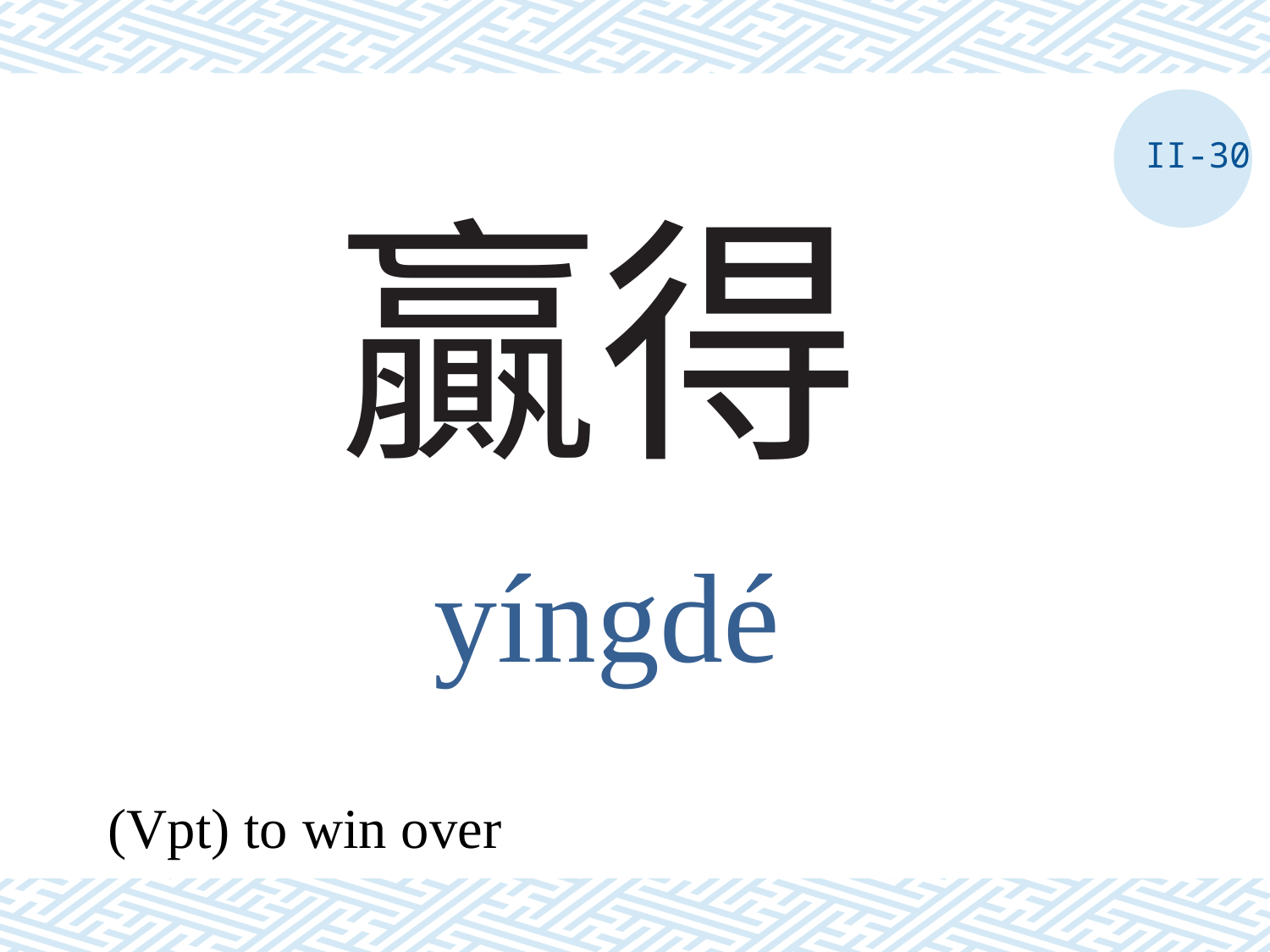

II-30

# 贏得
yíngdé
(Vpt) to win over